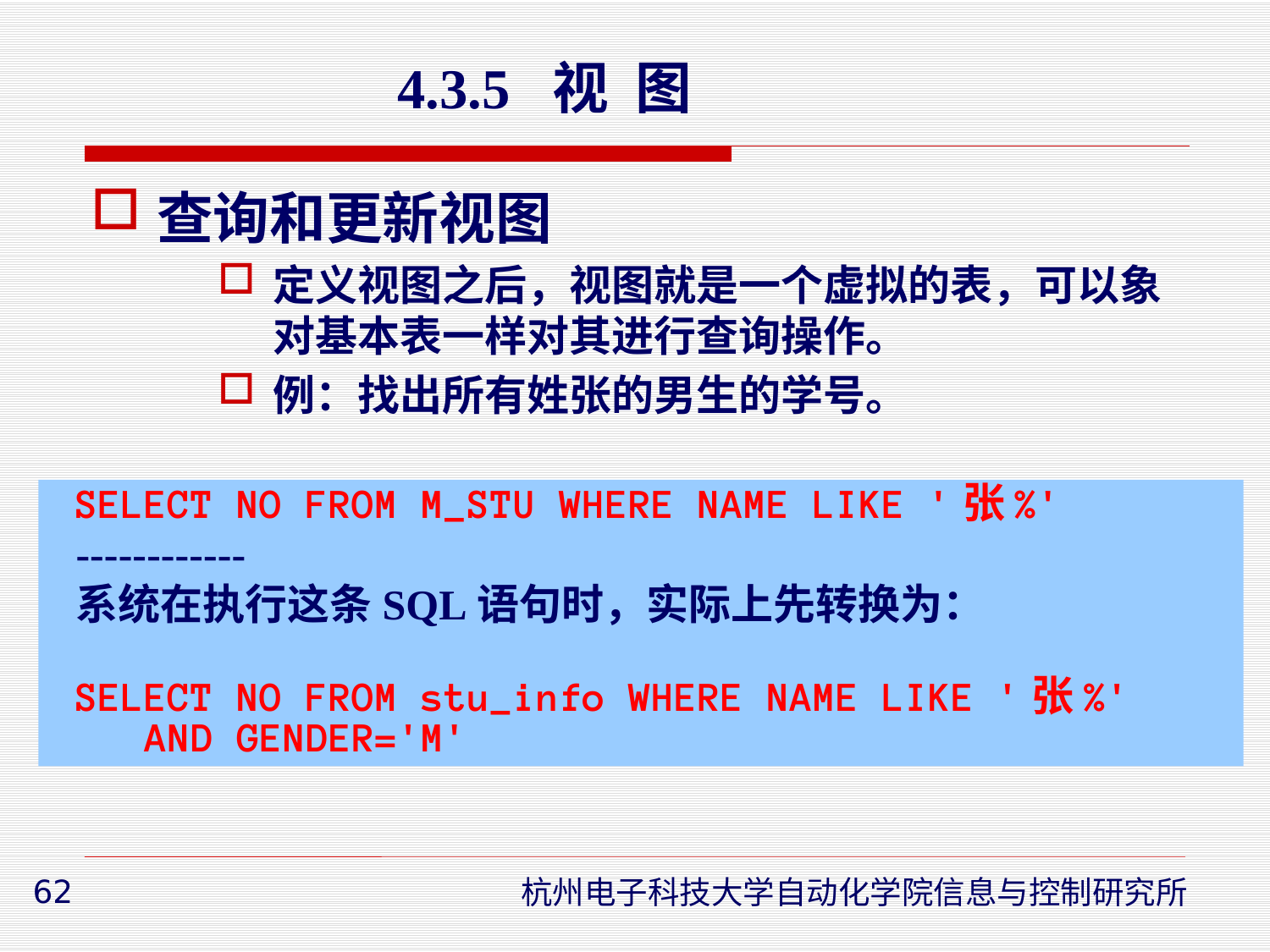

4.3.5  视  图
查询和更新视图
定义视图之后，视图就是一个虚拟的表，可以象对基本表一样对其进行查询操作。
例：找出所有姓张的男生的学号。
SELECT NO FROM M_STU WHERE NAME LIKE '张%'
------------
系统在执行这条SQL语句时，实际上先转换为：

SELECT NO FROM stu_info WHERE NAME LIKE '张%'
   AND GENDER='M'